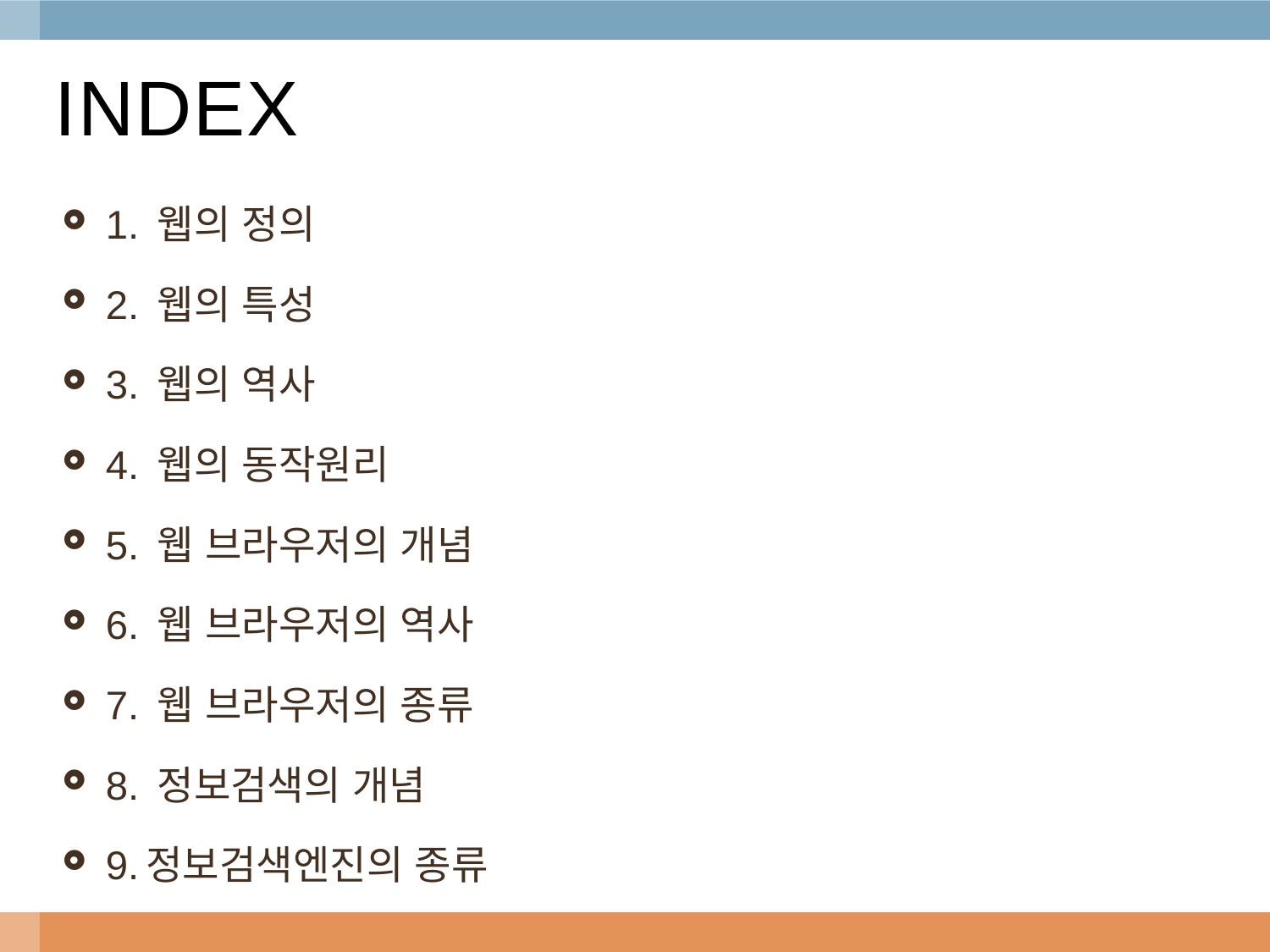

# INDEX
1. 웹의 정의
2. 웹의 특성
3. 웹의 역사
4. 웹의 동작원리
5. 웹 브라우저의 개념
6. 웹 브라우저의 역사
7. 웹 브라우저의 종류
8. 정보검색의 개념
9.정보검색엔진의 종류